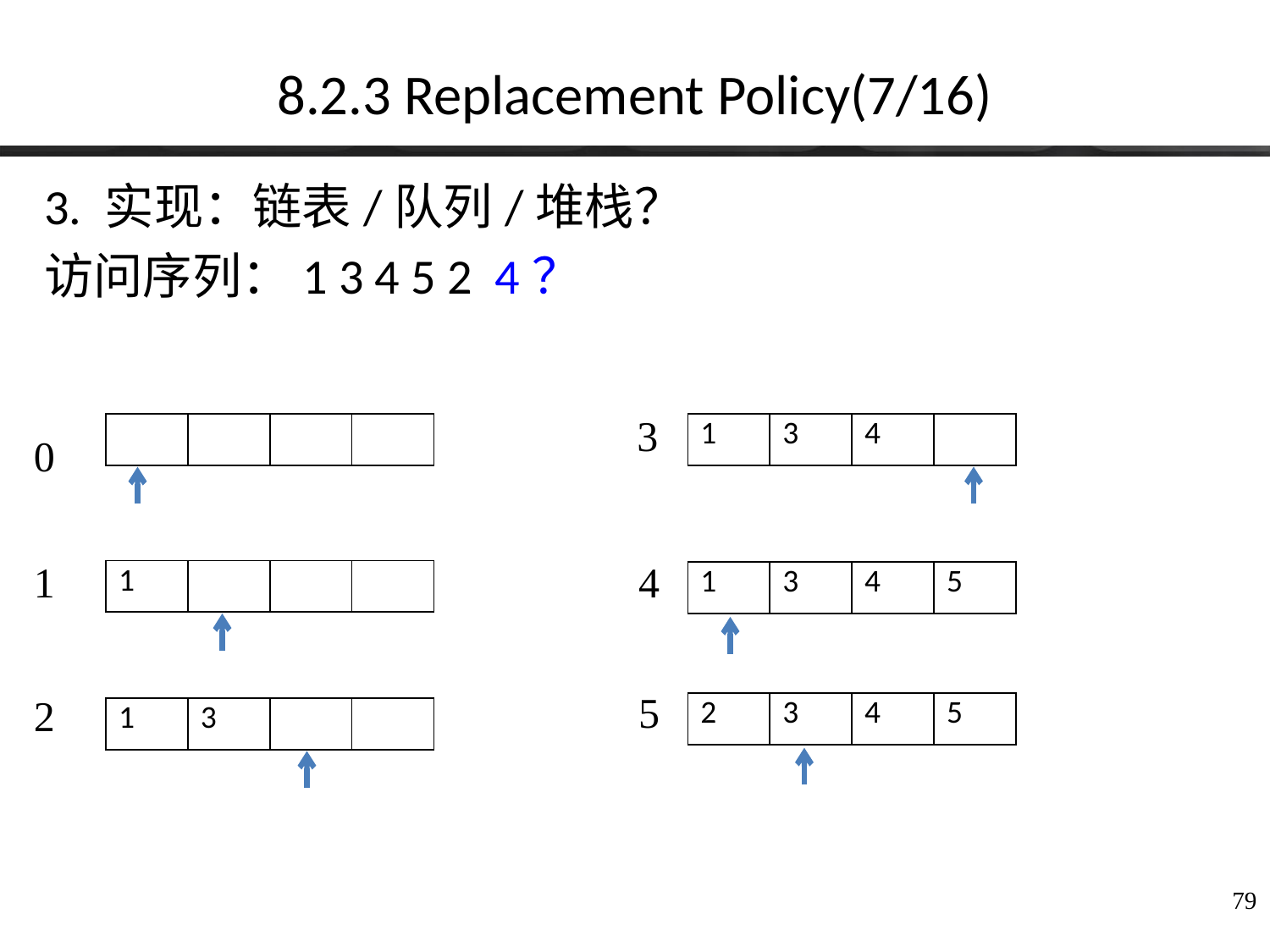

# 8.2.3 Replacement Policy(7/16)
3. 实现：链表/队列/堆栈？
访问序列：1 3 4 5 2  4？
3
| 1 | 3 | 4 |  |
| --- | --- | --- | --- |
|  |  |  |  |
| --- | --- | --- | --- |
0
4
1
| 1 |  |  |  |
| --- | --- | --- | --- |
| 1 | 3 | 4 | 5 |
| --- | --- | --- | --- |
5
2
| 2 | 3 | 4 | 5 |
| --- | --- | --- | --- |
| 1 | 3 |  |  |
| --- | --- | --- | --- |
79